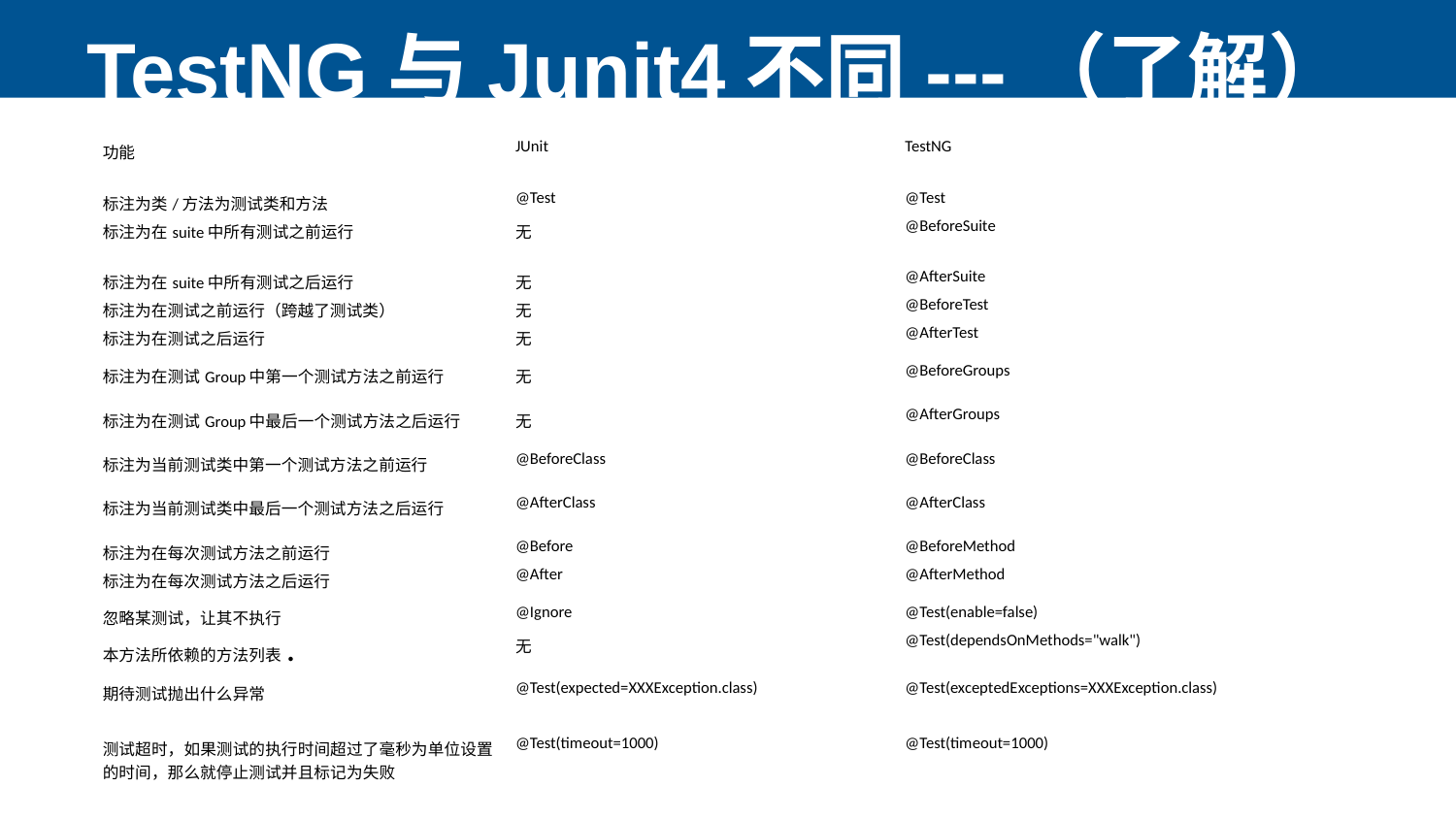

# TestNG与Junit4不同---（了解）
| 功能 | JUnit | TestNG |
| --- | --- | --- |
| 标注为类/方法为测试类和方法 | @Test | @Test |
| 标注为在suite中所有测试之前运行 | 无 | @BeforeSuite |
| 标注为在suite中所有测试之后运行 | 无 | @AfterSuite |
| 标注为在测试之前运行（跨越了测试类） | 无 | @BeforeTest |
| 标注为在测试之后运行 | 无 | @AfterTest |
| 标注为在测试Group中第一个测试方法之前运行 | 无 | @BeforeGroups |
| 标注为在测试Group中最后一个测试方法之后运行 | 无 | @AfterGroups |
| 标注为当前测试类中第一个测试方法之前运行 | @BeforeClass | @BeforeClass |
| 标注为当前测试类中最后一个测试方法之后运行 | @AfterClass | @AfterClass |
| 标注为在每次测试方法之前运行 | @Before | @BeforeMethod |
| 标注为在每次测试方法之后运行 | @After | @AfterMethod |
| 忽略某测试，让其不执行 | @Ignore | @Test(enable=false) |
| 本方法所依赖的方法列表. | 无 | @Test(dependsOnMethods="walk") |
| 期待测试抛出什么异常 | @Test(expected=XXXException.class) | @Test(exceptedExceptions=XXXException.class) |
| 测试超时，如果测试的执行时间超过了毫秒为单位设置的时间，那么就停止测试并且标记为失败 | @Test(timeout=1000) | @Test(timeout=1000) |